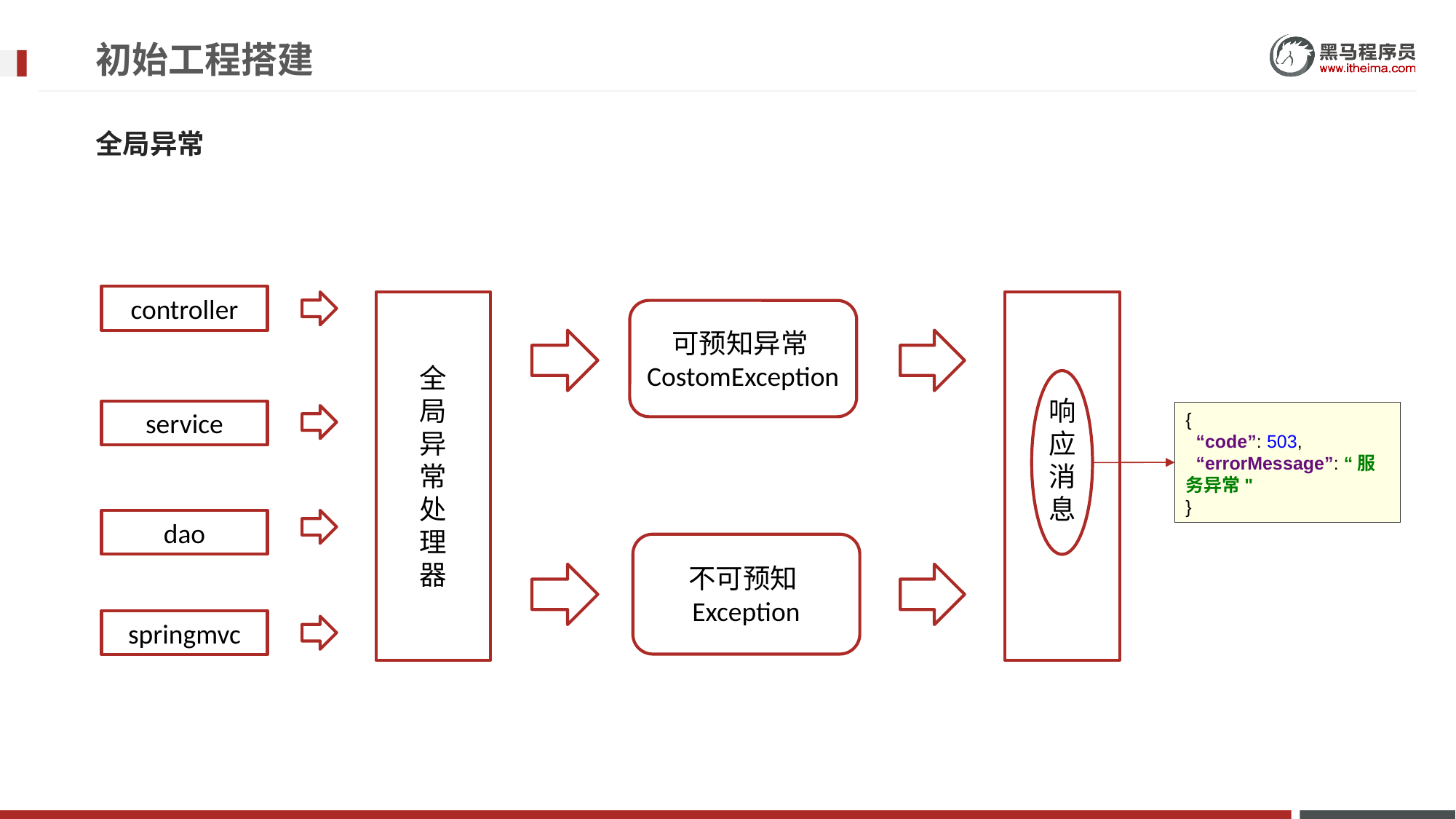

# 初始工程搭建
全局异常
controller

全
局
异
常
处
理
器
响
应
消
息

可预知异常CostomException

service
{
  “code”: 503,
  “errorMessage”: “服务异常"
}

dao

不可预知Exception

springmvc